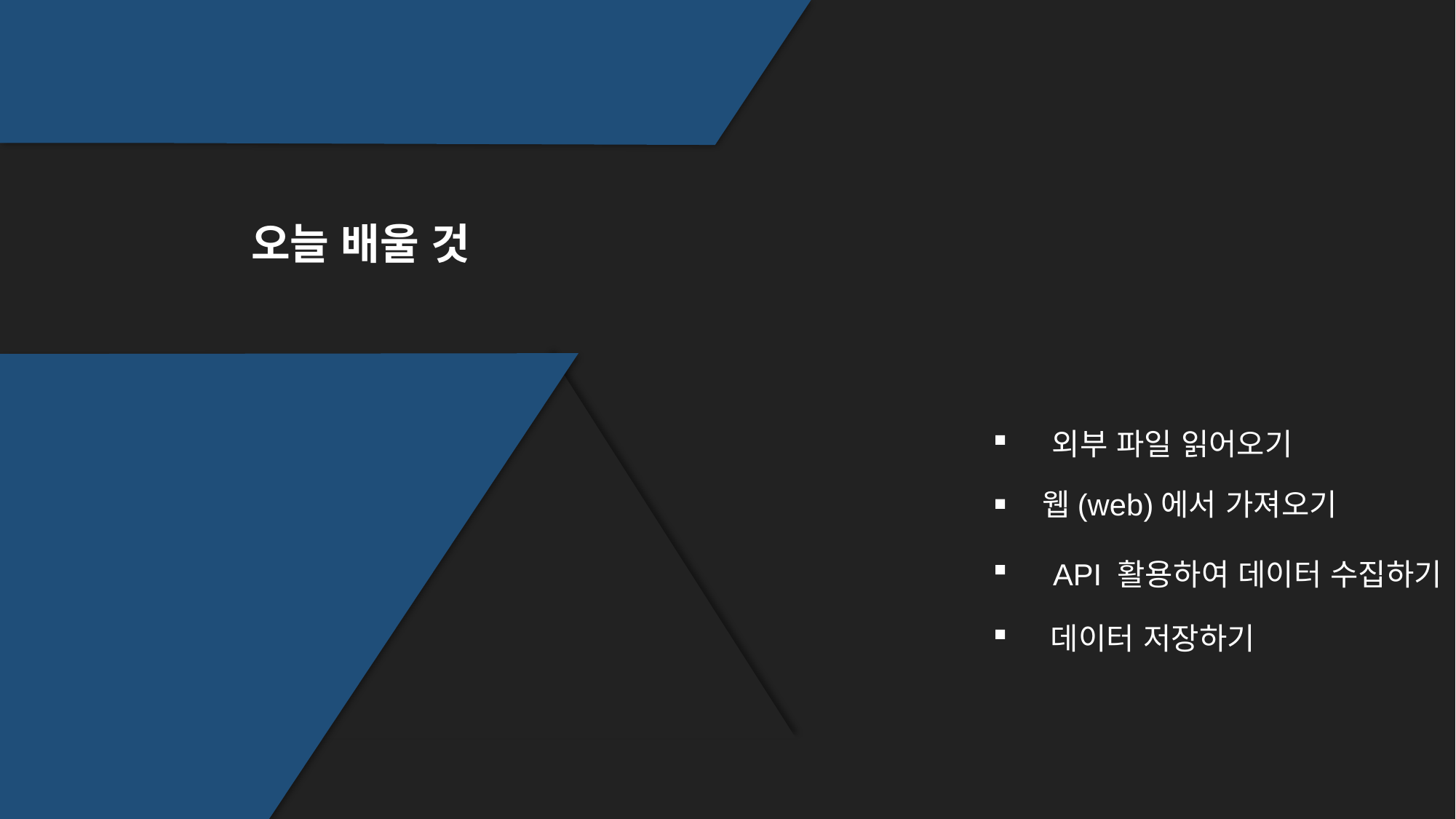

오늘 배울 것

외부 파일 읽어오기

웹(web)에서 가져오기

API 활용하여 데이터 수집하기

데이터 저장하기